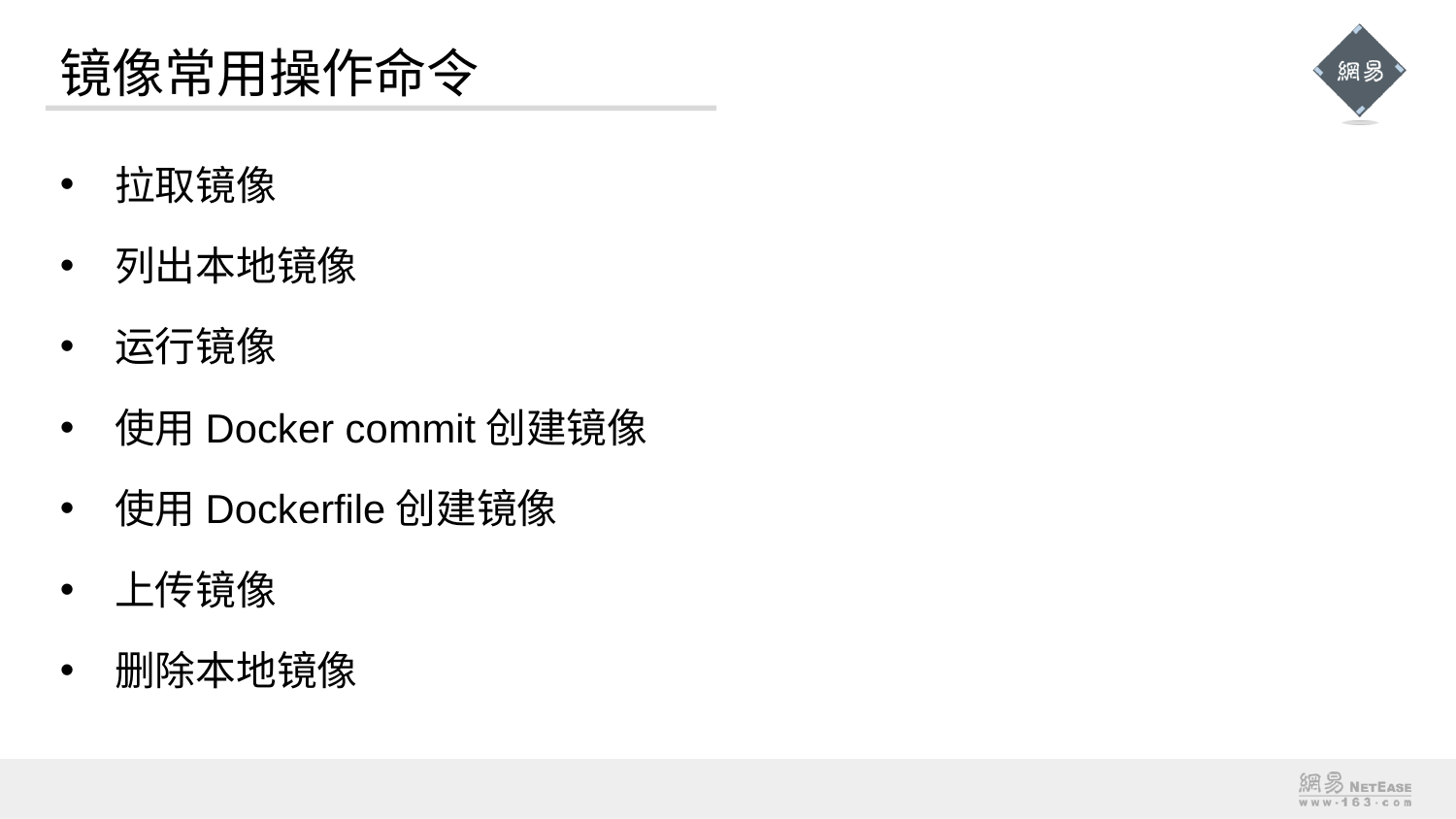

# 镜像常用操作命令
拉取镜像
列出本地镜像
运行镜像
使用Docker commit创建镜像
使用Dockerfile创建镜像
上传镜像
删除本地镜像